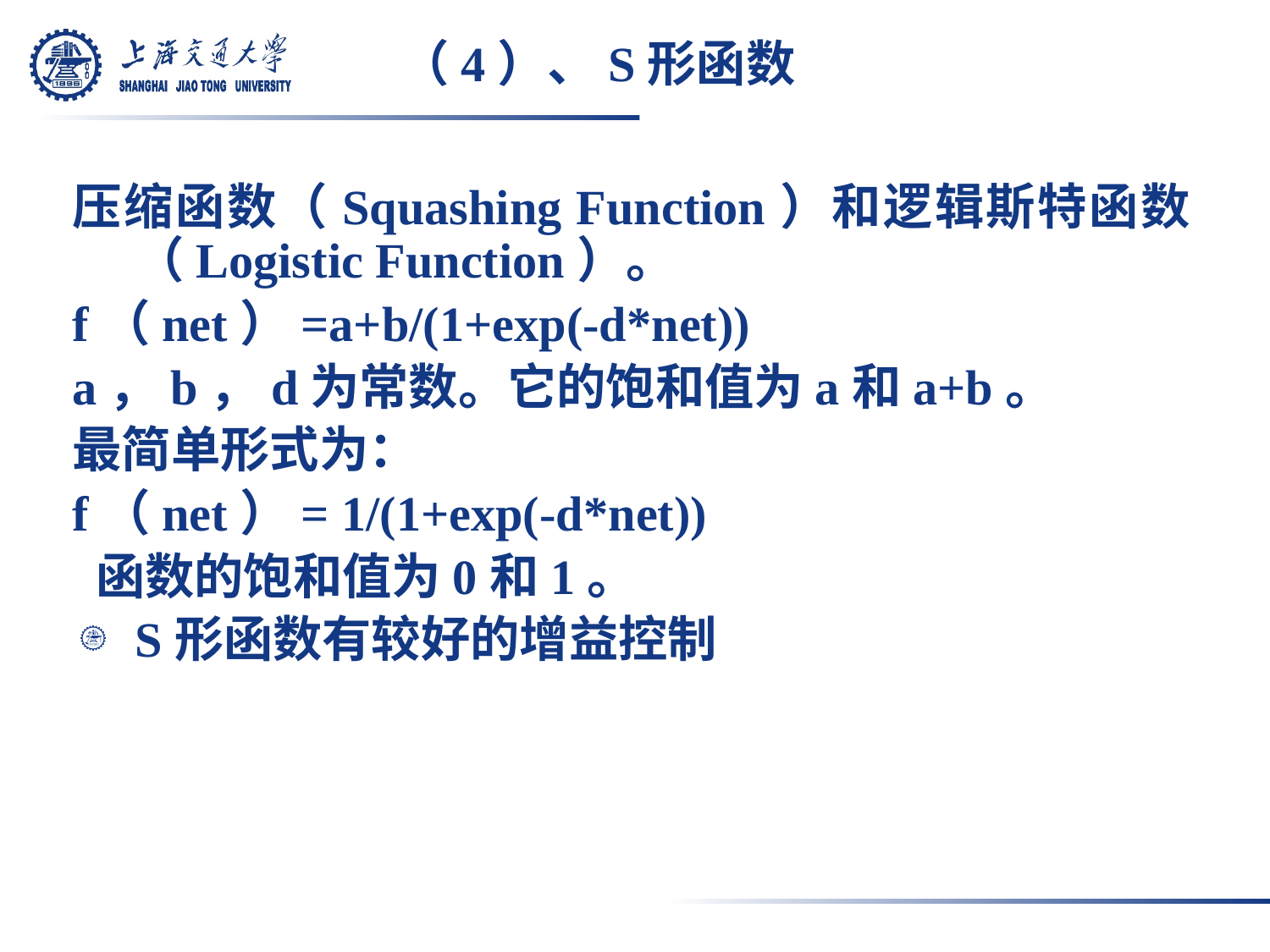

# （4）、S形函数
压缩函数（Squashing Function）和逻辑斯特函数（Logistic Function）。
f（net）=a+b/(1+exp(-d*net))
a，b，d为常数。它的饱和值为a和a+b。
最简单形式为：
f（net）= 1/(1+exp(-d*net))
 函数的饱和值为0和1。
S形函数有较好的增益控制